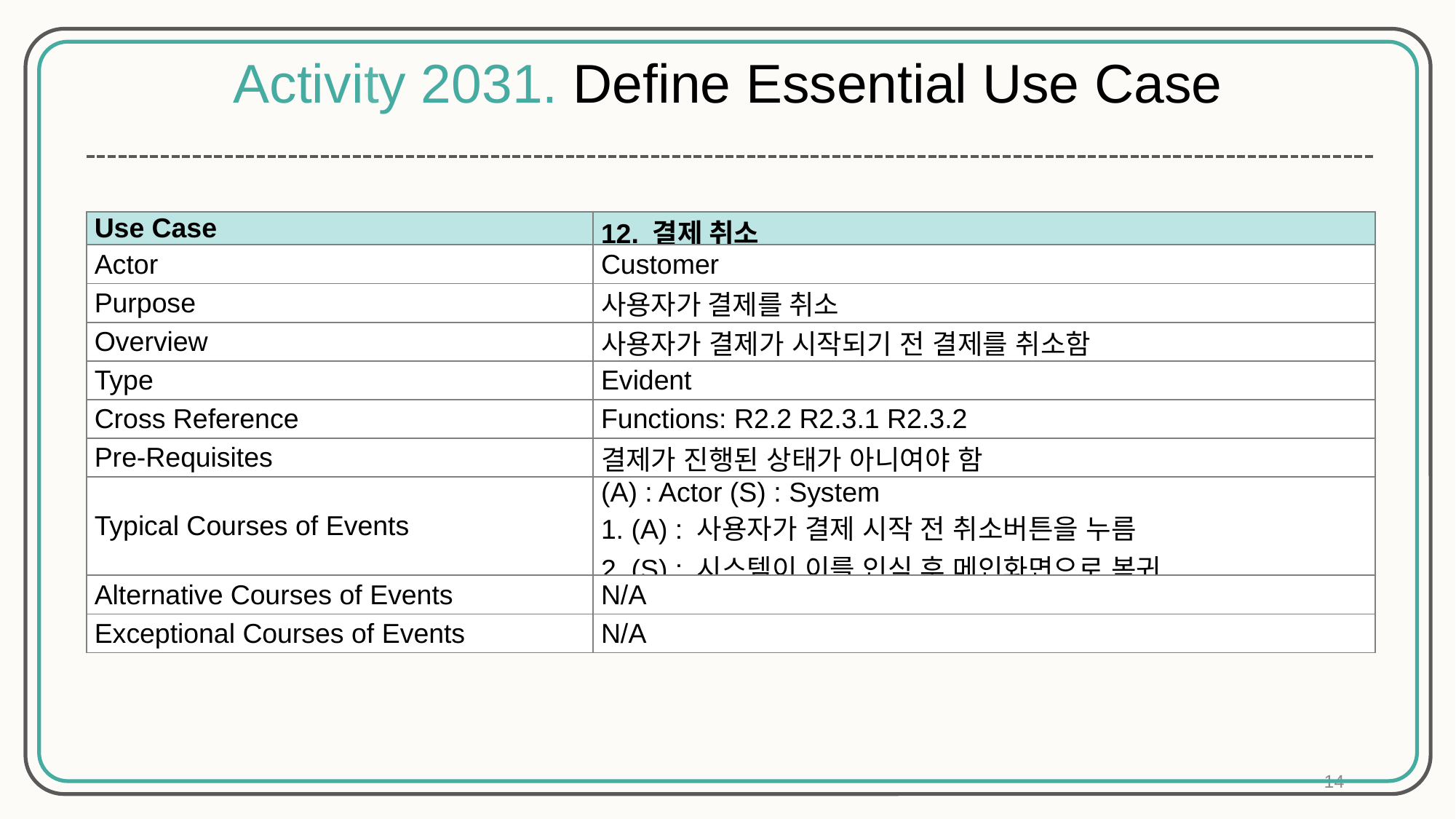

Activity 2031. Define Essential Use Case
| Use Case | 12. 결제 취소 |
| --- | --- |
| Actor | Customer |
| Purpose | 사용자가 결제를 취소 |
| Overview | 사용자가 결제가 시작되기 전 결제를 취소함 |
| Type | Evident |
| Cross Reference | Functions: R2.2 R2.3.1 R2.3.2 |
| Pre-Requisites | 결제가 진행된 상태가 아니여야 함 |
| Typical Courses of Events | (A) : Actor (S) : System 1. (A) : 사용자가 결제 시작 전 취소버튼을 누름 2. (S) : 시스템이 이를 인식 후 메인화면으로 복귀 |
| Alternative Courses of Events | N/A |
| Exceptional Courses of Events | N/A |
14